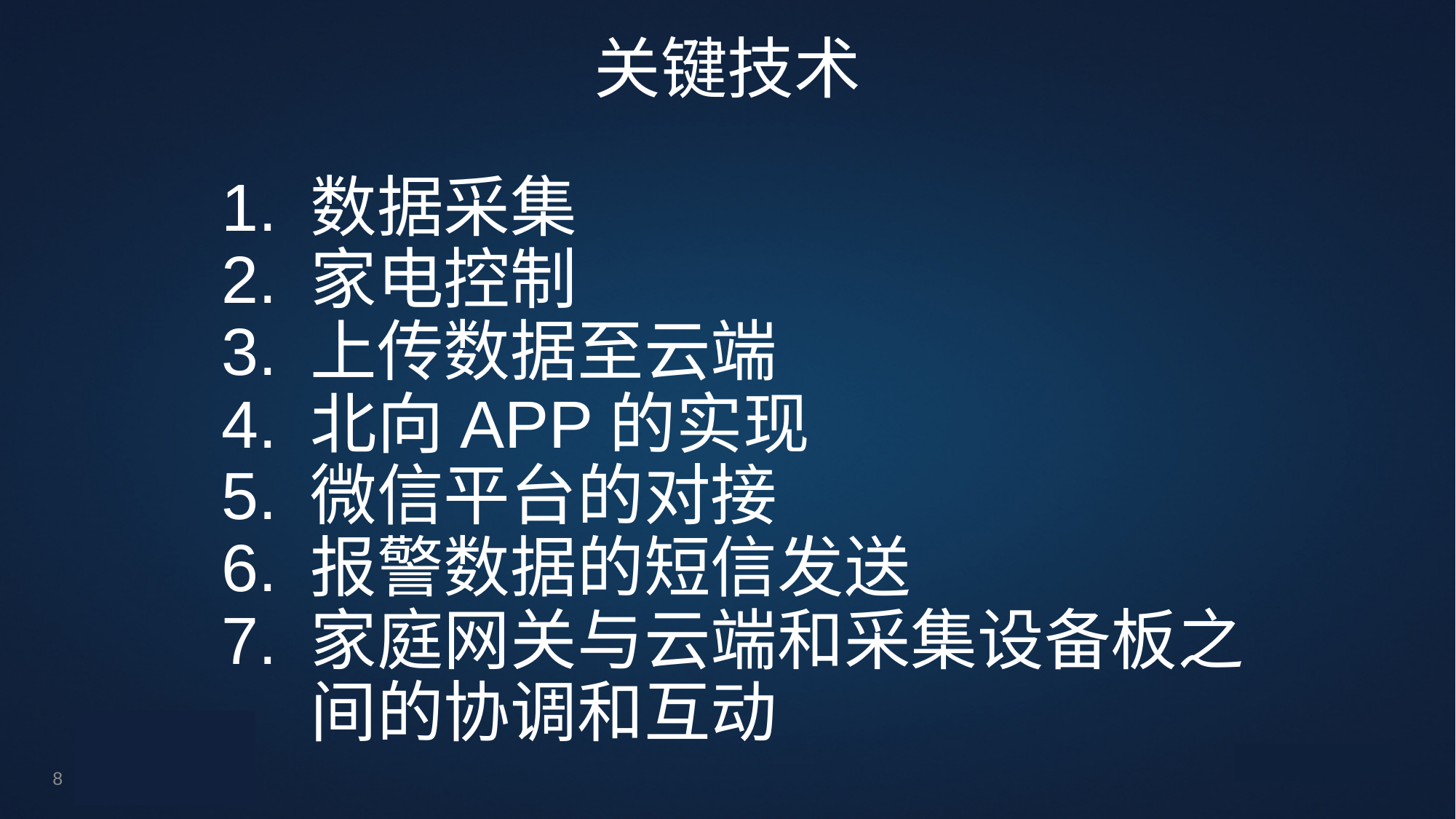

# 关键技术
数据采集
家电控制
上传数据至云端
北向APP的实现
微信平台的对接
报警数据的短信发送
家庭网关与云端和采集设备板之间的协调和互动
8